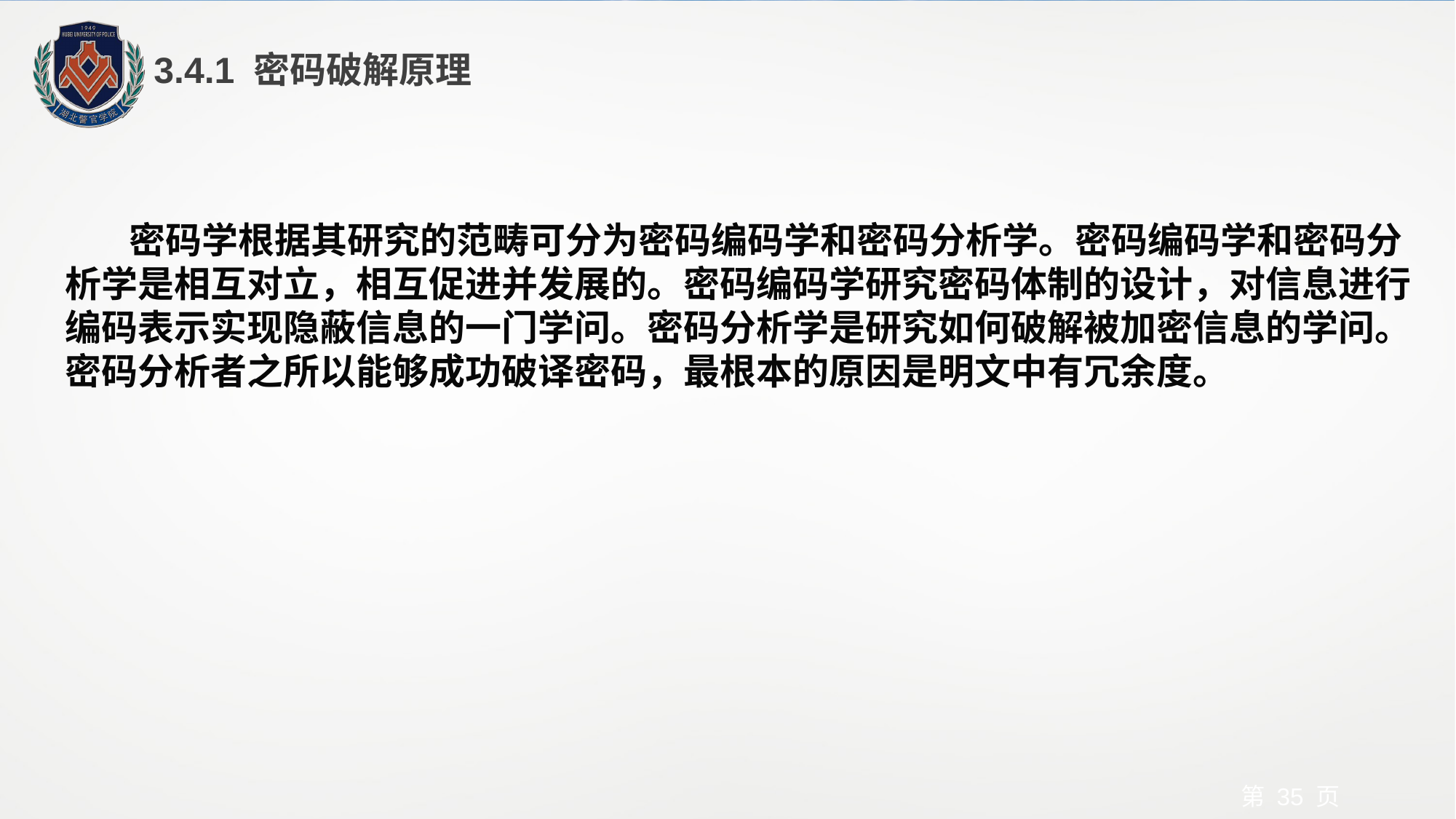

3.4.1 密码破解原理
　　密码学根据其研究的范畴可分为密码编码学和密码分析学。密码编码学和密码分析学是相互对立，相互促进并发展的。密码编码学研究密码体制的设计，对信息进行编码表示实现隐蔽信息的一门学问。密码分析学是研究如何破解被加密信息的学问。密码分析者之所以能够成功破译密码，最根本的原因是明文中有冗余度。